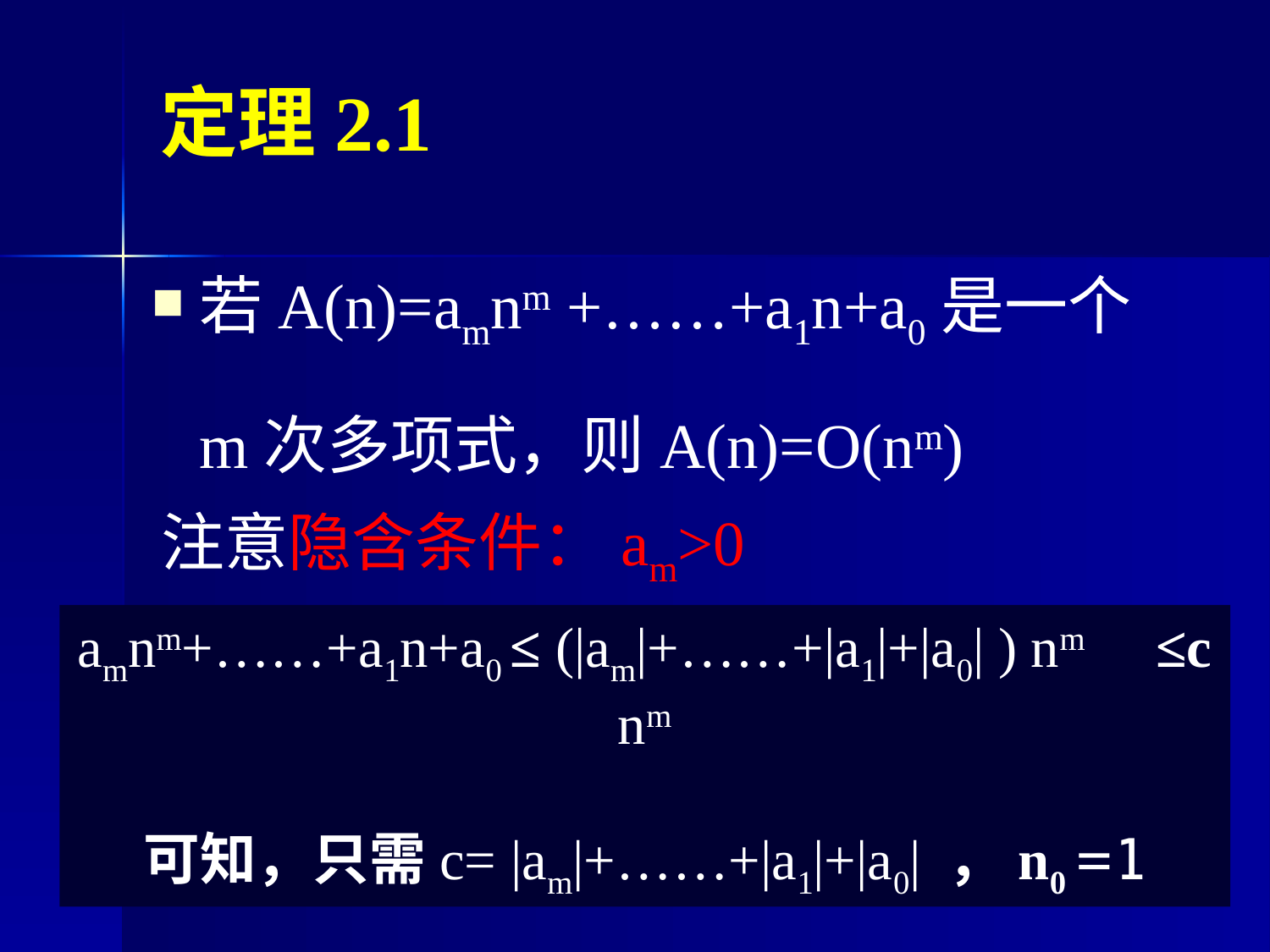

# 定理2.1
若A(n)=amnm +……+a1n+a0是一个m次多项式，则A(n)=O(nm)
注意隐含条件：am>0
amnm+……+a1n+a0 ≤ (|am|+……+|a1|+|a0| ) nm     ≤c nm

可知，只需c= |am|+……+|a1|+|a0| ，n0 =1
24